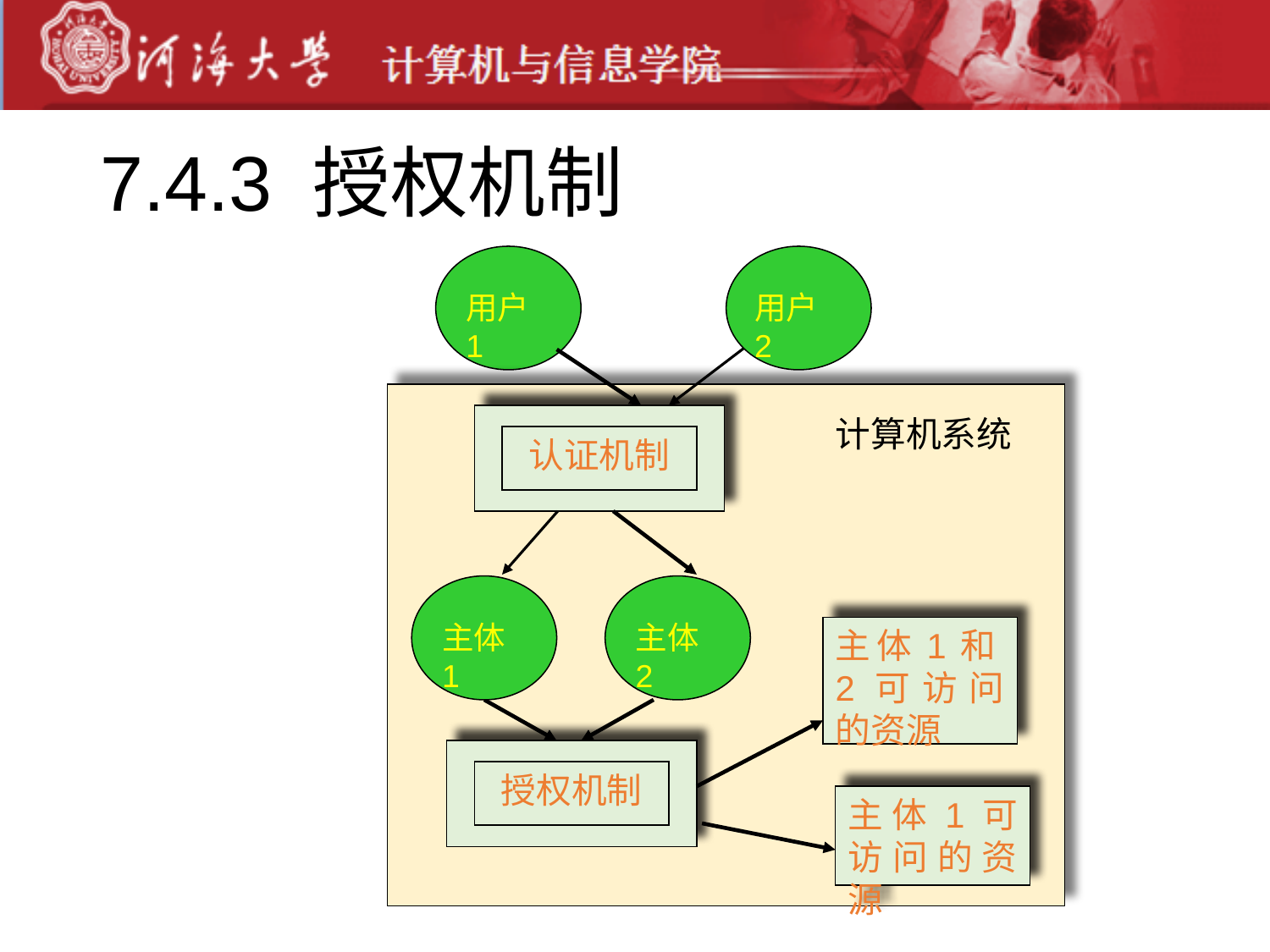

# 7.4.3 授权机制

用户1
用户2

计算机系统
认证机制

主体1
主体2
主体1和2可访问的资源

授权机制
主体1可访问的资源